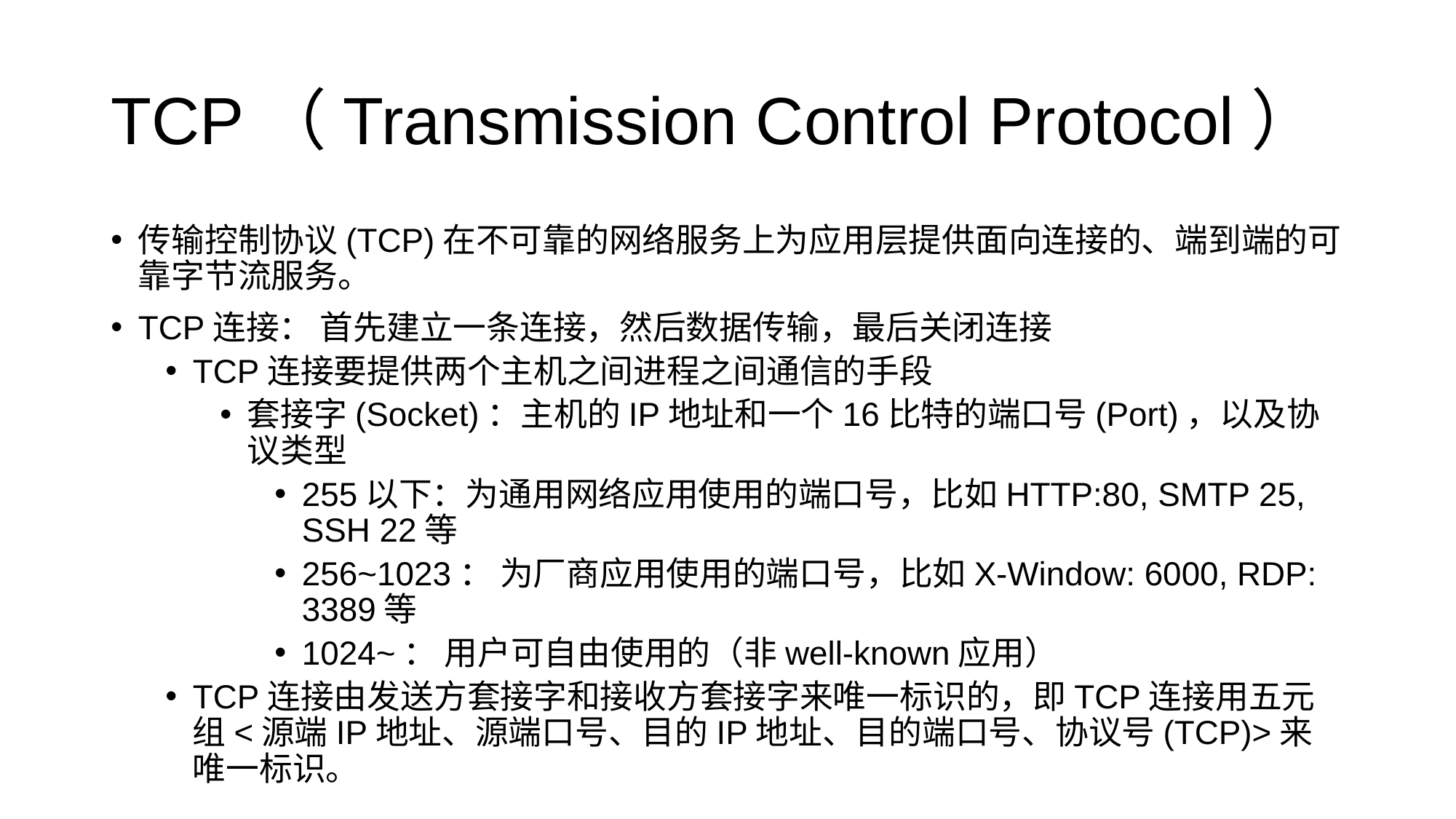

# TCP（Transmission Control Protocol）
传输控制协议(TCP)在不可靠的网络服务上为应用层提供面向连接的、端到端的可靠字节流服务。
TCP连接： 首先建立一条连接，然后数据传输，最后关闭连接
TCP连接要提供两个主机之间进程之间通信的手段
套接字(Socket)：主机的IP地址和一个16比特的端口号(Port)，以及协议类型
255以下：为通用网络应用使用的端口号，比如HTTP:80, SMTP 25, SSH 22等
256~1023： 为厂商应用使用的端口号，比如X-Window: 6000, RDP: 3389等
1024~： 用户可自由使用的（非well-known应用）
TCP连接由发送方套接字和接收方套接字来唯一标识的，即TCP连接用五元组<源端IP地址、源端口号、目的IP地址、目的端口号、协议号(TCP)>来唯一标识。